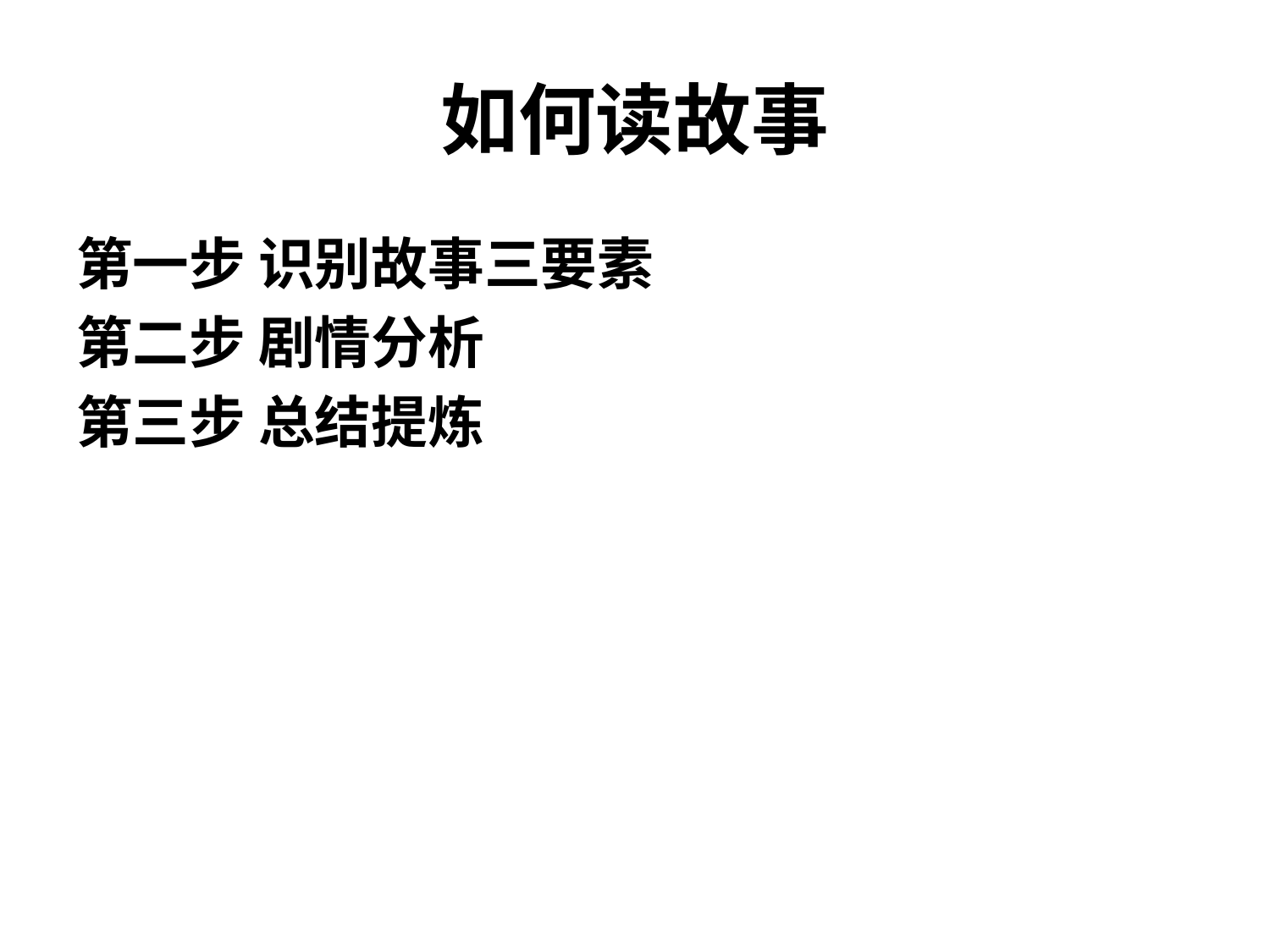

# 如何读故事
第一步 识别故事三要素
第二步 剧情分析
第三步 总结提炼